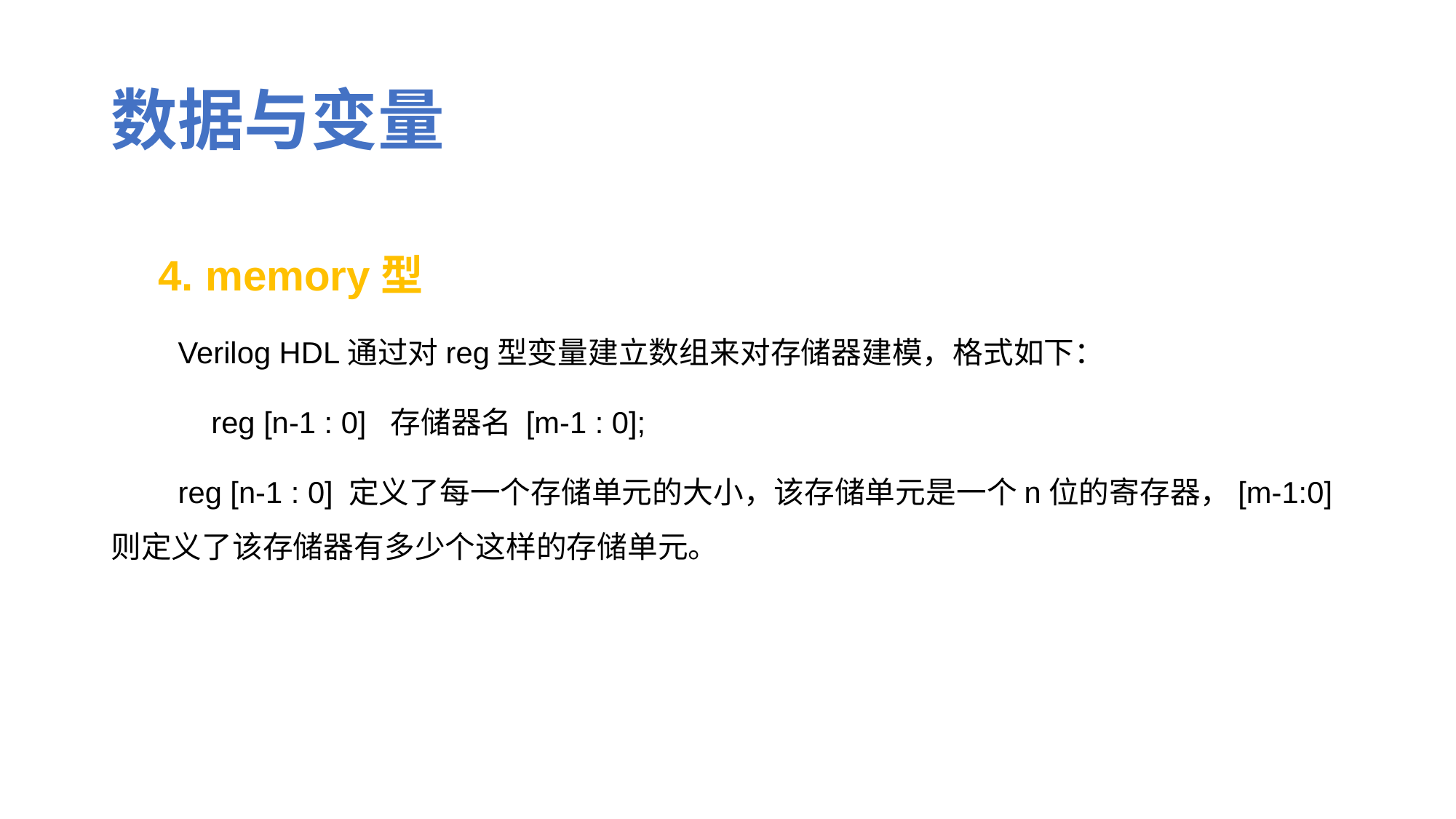

# 数据与变量
    4. memory型
        Verilog HDL通过对reg型变量建立数组来对存储器建模，格式如下：
            reg [n-1 : 0]  存储器名 [m-1 : 0];
        reg [n-1 : 0] 定义了每一个存储单元的大小，该存储单元是一个n位的寄存器，[m-1:0] 则定义了该存储器有多少个这样的存储单元。